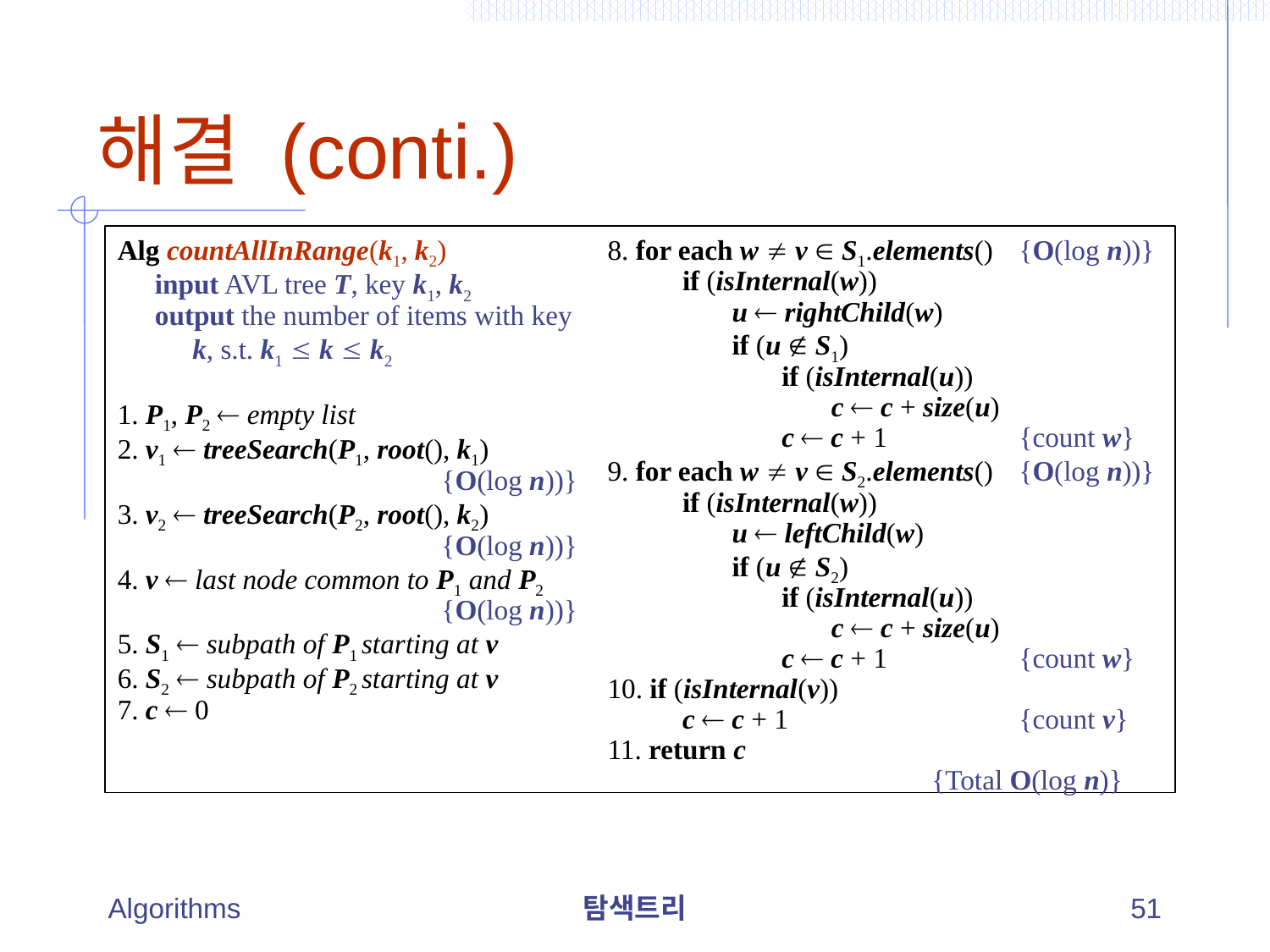

# 해결 (conti.)

Alg countAllInRange(k1, k2)
	input AVL tree T, key k1, k2
	output the number of items with key 		k, s.t. k1 ≤ k ≤ k2

1. P1, P2 ← empty list
2. v1 ← treeSearch(P1, root(), k1)
							{O(log n))}
3. v2 ← treeSearch(P2, root(), k2)
							{O(log n))}
4. v ← last node common to P1 and P2
							{O(log n))}
5. S1 ← subpath of P1 starting at v
6. S2 ← subpath of P2 starting at v
7. c ← 0
8. for each w ≠ v ∈ S1.elements()		{O(log n))}
		if (isInternal(w))
			u ← rightChild(w)
			if (u ∉ S1)
				if (isInternal(u))
					c ← c + size(u)
				c ← c + 1 			{count w}
9. for each w ≠ v ∈ S2.elements()		{O(log n))}
		if (isInternal(w))
			u ← leftChild(w)
			if (u ∉ S2)
				if (isInternal(u))
					c ← c + size(u)
				c ← c + 1 			{count w}
10. if (isInternal(v))
		c ← c + 1 					{count v}
11. return c
							{Total O(log n)}
Algorithms
탐색트리
51